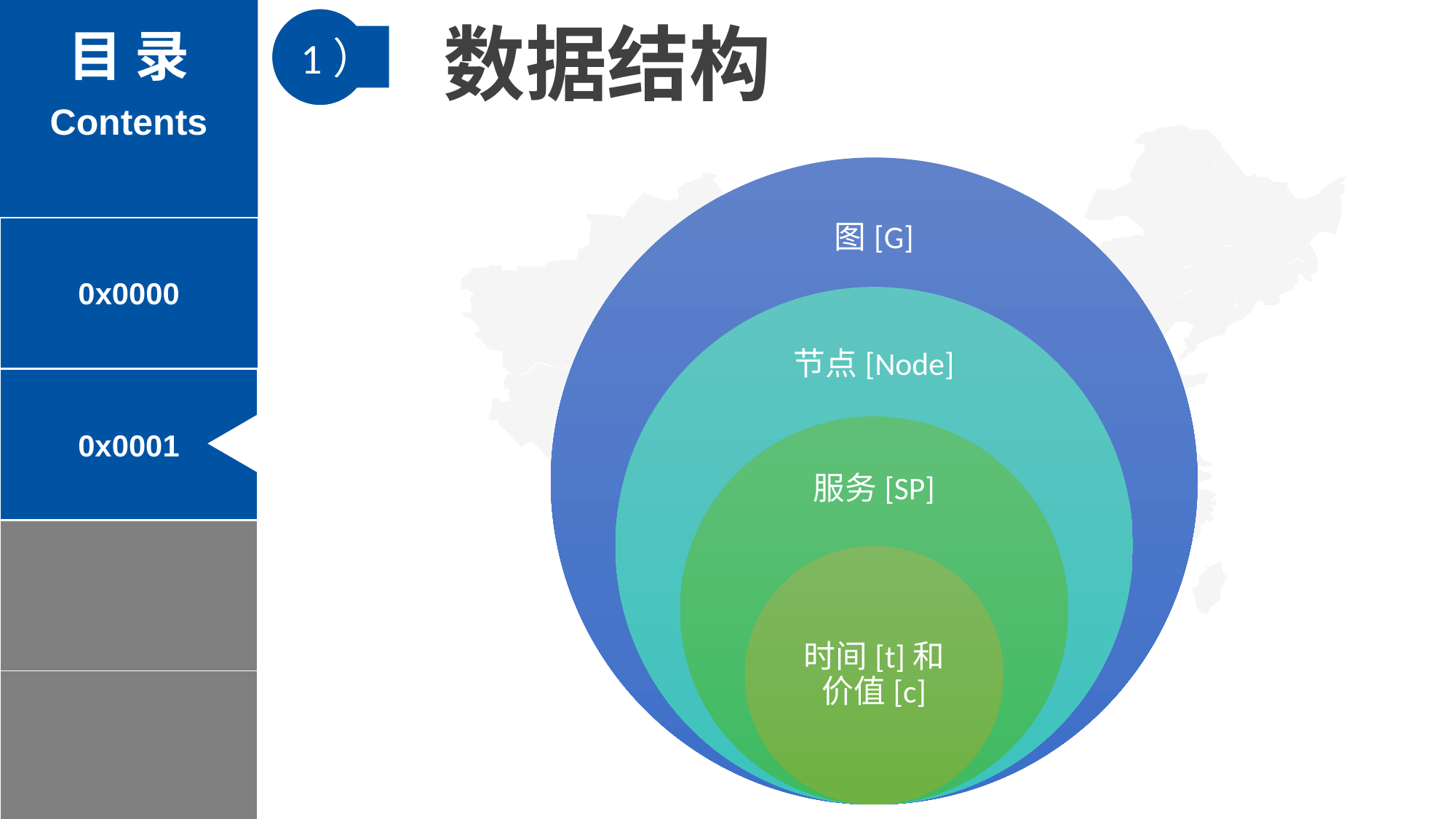

数据结构

1）
目 录
Contents
图[G]
节点[Node]
服务[SP]
时间[t]和价值[c]
0x0000
0x0001